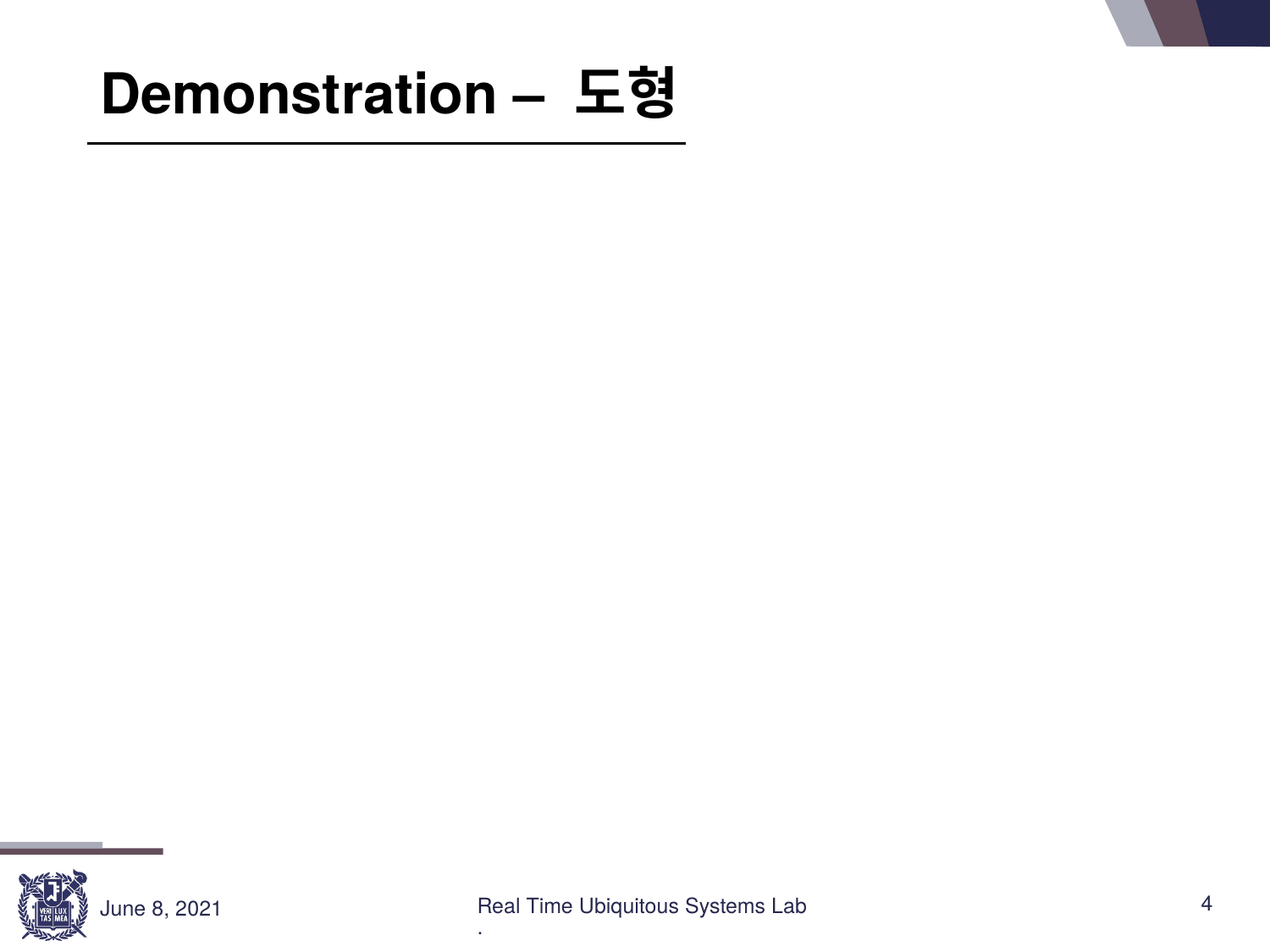

# Demonstration – 도형
4
Real Time Ubiquitous Systems Lab.
June 8, 2021